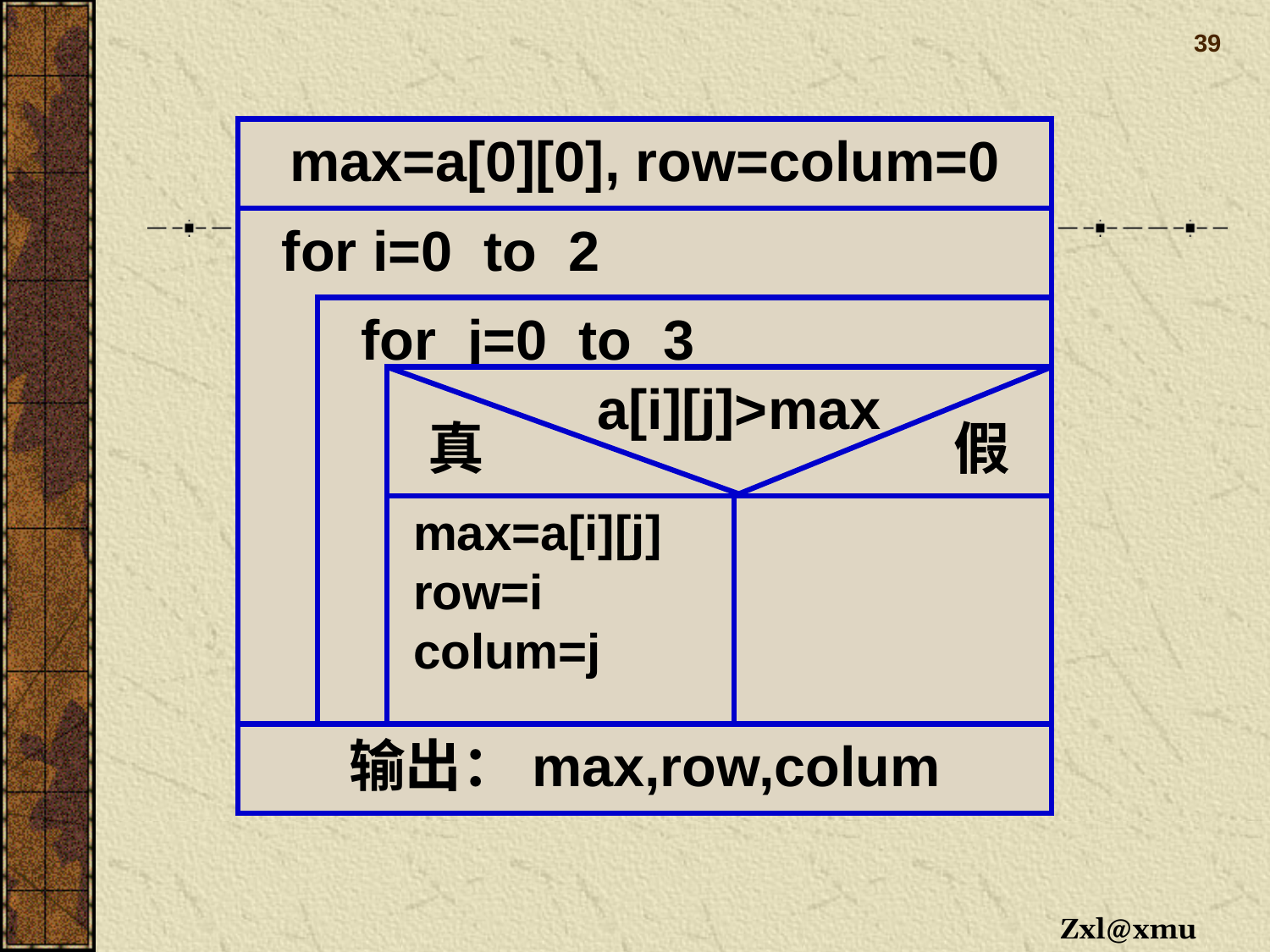

39
#
max=a[0][0], row=colum=0
  for i=0  to  2
  for  j=0  to  3
a[i][j]>max

 max=a[i][j]
 row=i
 colum=j

假
真
输出：max,row,colum